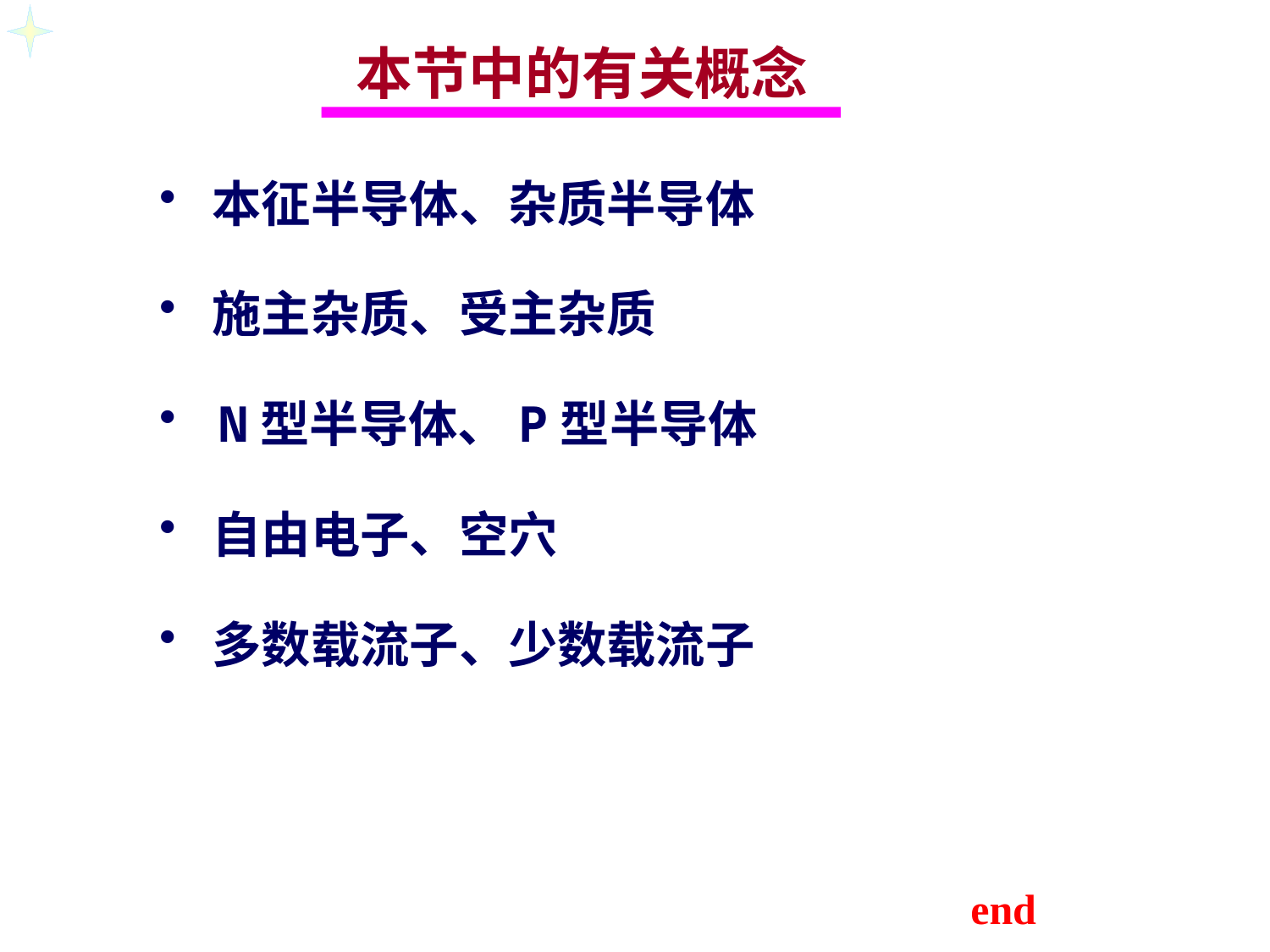

本节中的有关概念

 本征半导体、杂质半导体
 施主杂质、受主杂质
 N型半导体、P型半导体
 自由电子、空穴
 多数载流子、少数载流子
end